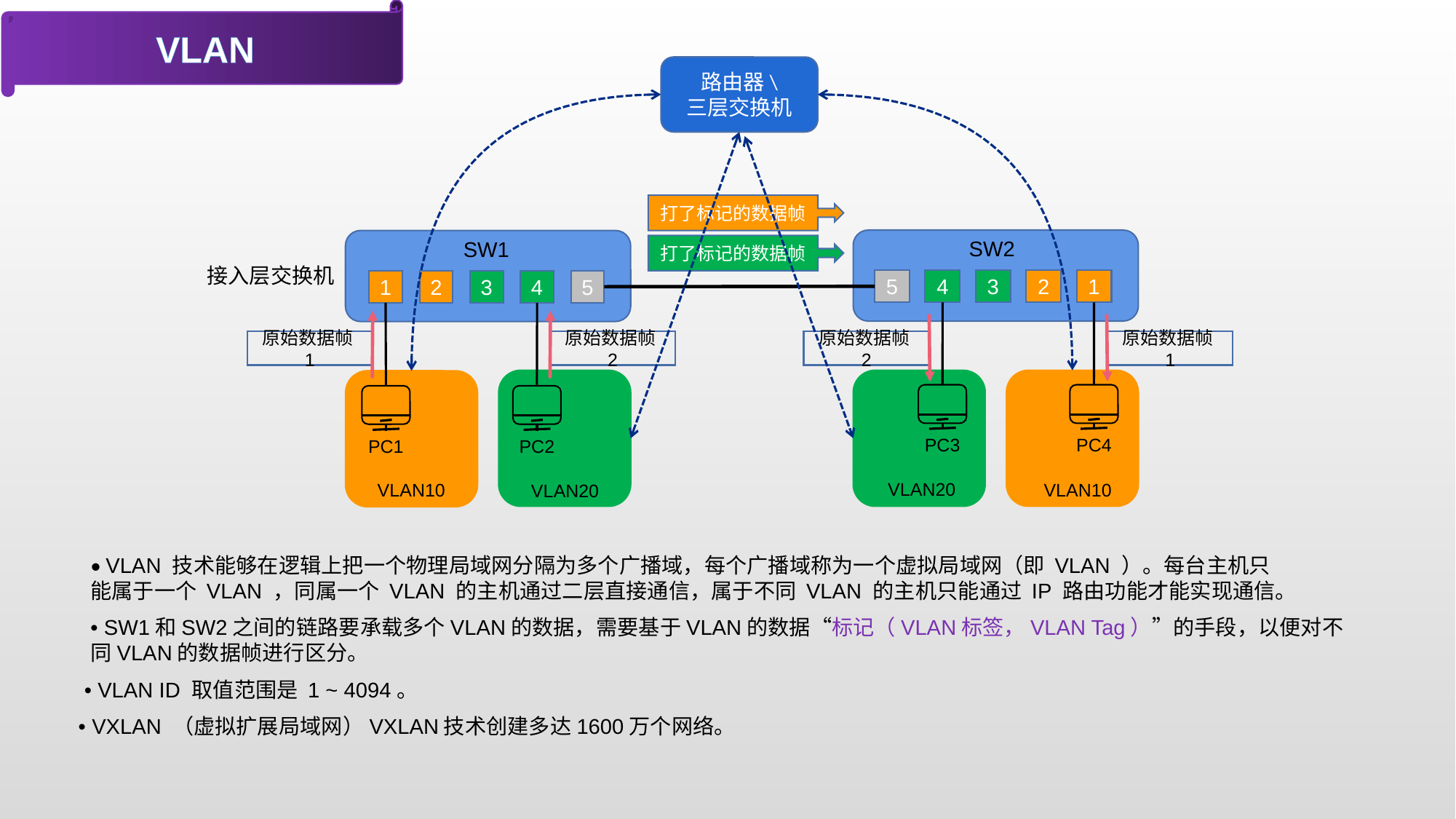

VLAN
路由器\
三层交换机
打了标记的数据帧

SW2

SW1
打了标记的数据帧
接入层交换机
5
4
3
2
1
1
2
3
4
5
原始数据帧1
原始数据帧2
原始数据帧2
原始数据帧1

PC3
PC4
PC1
PC2
VLAN20
VLAN10
VLAN10
VLAN20
• VLAN 技术能够在逻辑上把一个物理局域网分隔为多个广播域，每个广播域称为一个虚拟局域网（即 VLAN ）。每台主机只能属于一个 VLAN ，同属一个 VLAN 的主机通过二层直接通信，属于不同 VLAN 的主机只能通过 IP 路由功能才能实现通信。
• SW1和SW2之间的链路要承载多个VLAN的数据，需要基于VLAN的数据“标记（VLAN标签，VLAN Tag）”的手段，以便对不同VLAN的数据帧进行区分。
• VLAN ID 取值范围是 1 ~ 4094。
• VXLAN （虚拟扩展局域网）VXLAN技术创建多达1600万个网络。